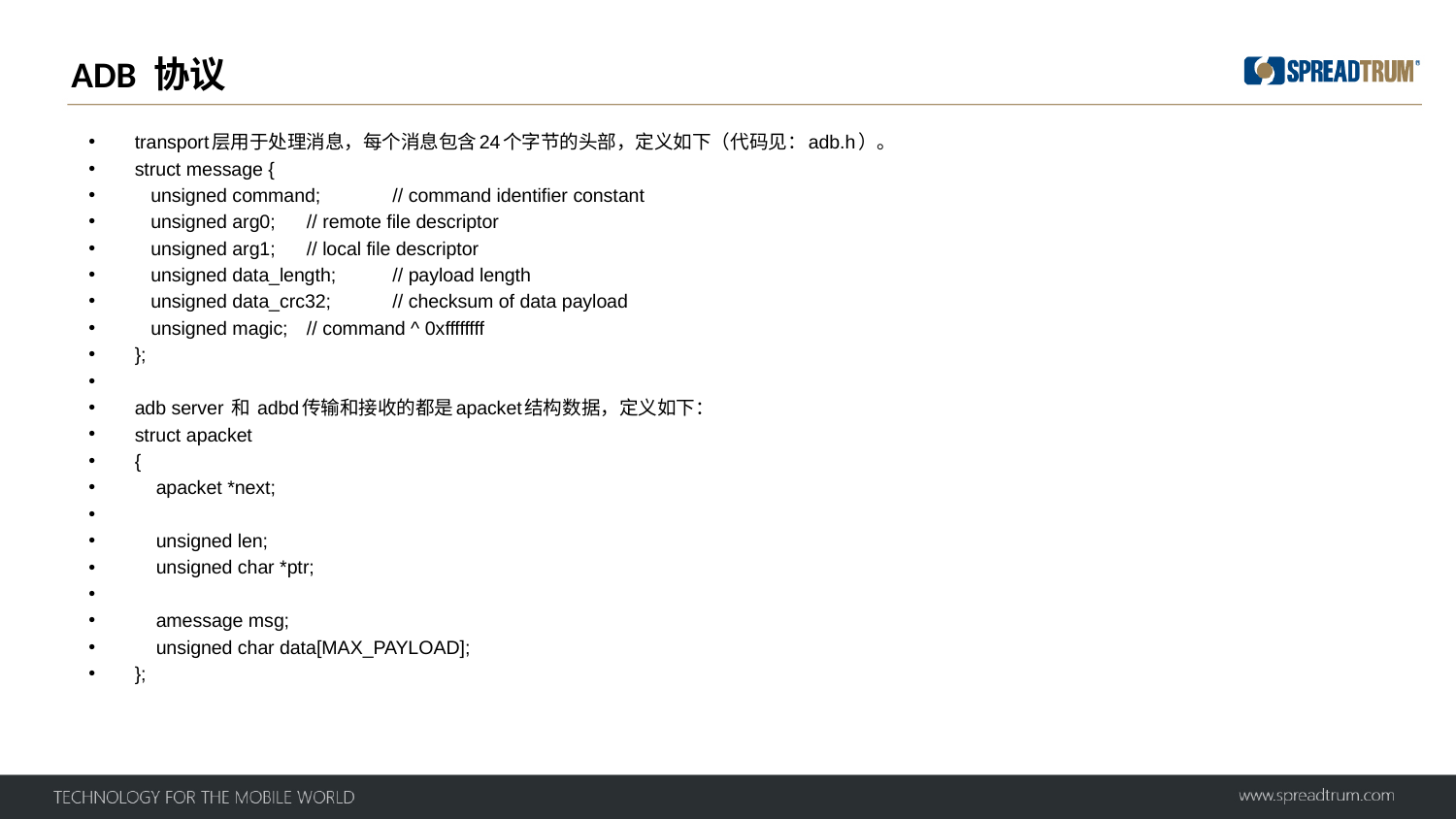

# ADB 协议
transport层用于处理消息，每个消息包含24个字节的头部，定义如下（代码见：adb.h）。
struct message {
   unsigned command;		// command identifier constant
   unsigned arg0;			// remote file descriptor
   unsigned arg1;			// local file descriptor
   unsigned data_length;	// payload length
   unsigned data_crc32;	// checksum of data payload
   unsigned magic;		// command ^ 0xffffffff
};

adb server 和 adbd传输和接收的都是apacket结构数据，定义如下：
struct apacket
{
    apacket *next;

    unsigned len;
    unsigned char *ptr;

    amessage msg;
    unsigned char data[MAX_PAYLOAD];
};